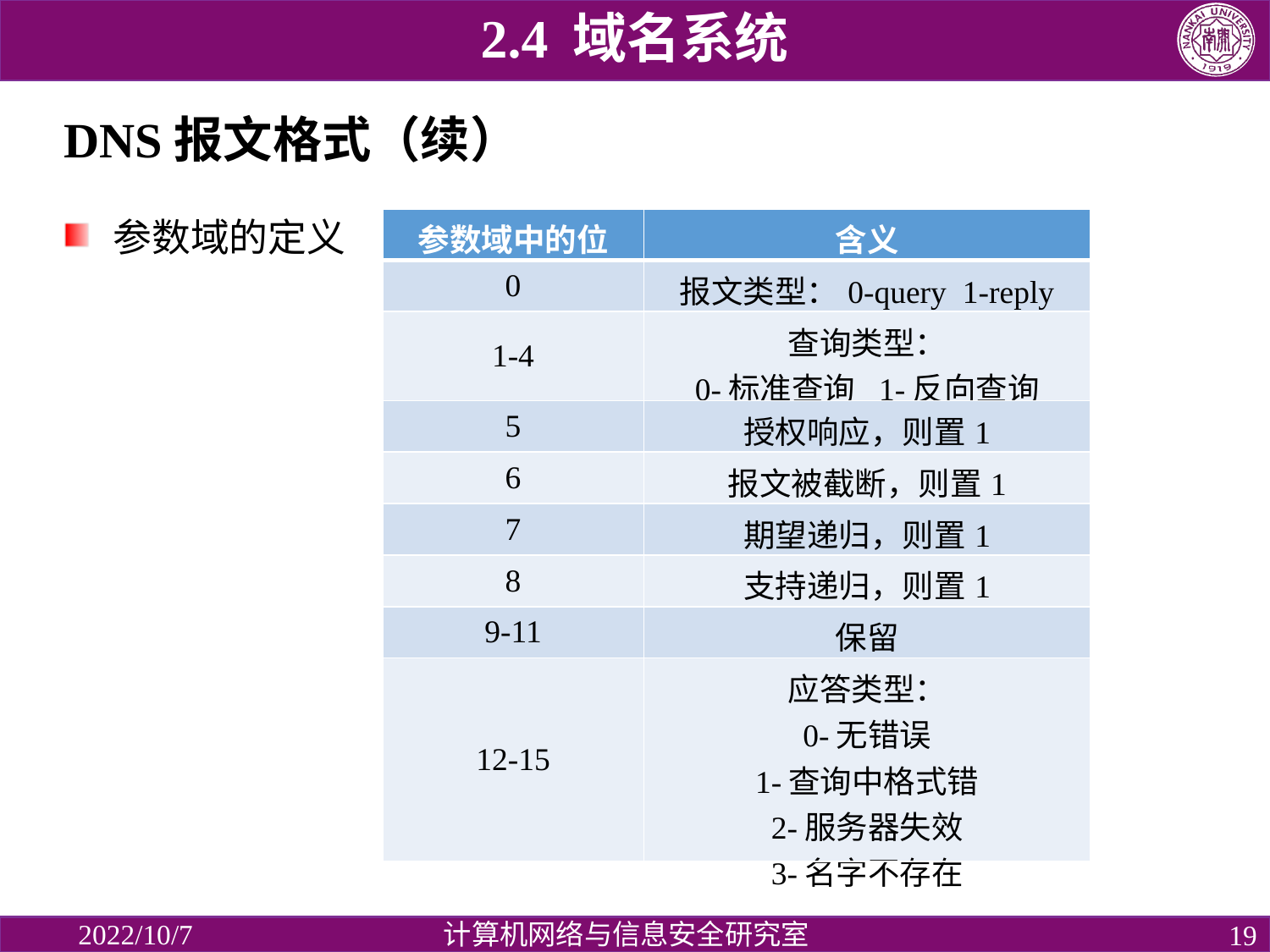

2.4 域名系统
# DNS报文格式（续）
参数域的定义
| 参数域中的位 | 含义 |
| --- | --- |
| 0 | 报文类型：0-query 1-reply |
| 1-4 | 查询类型： 0-标准查询 1-反向查询 |
| 5 | 授权响应，则置1 |
| 6 | 报文被截断，则置1 |
| 7 | 期望递归，则置1 |
| 8 | 支持递归，则置1 |
| 9-11 | 保留 |
| 12-15 | 应答类型： 0-无错误 1-查询中格式错 2-服务器失效 3-名字不存在 |